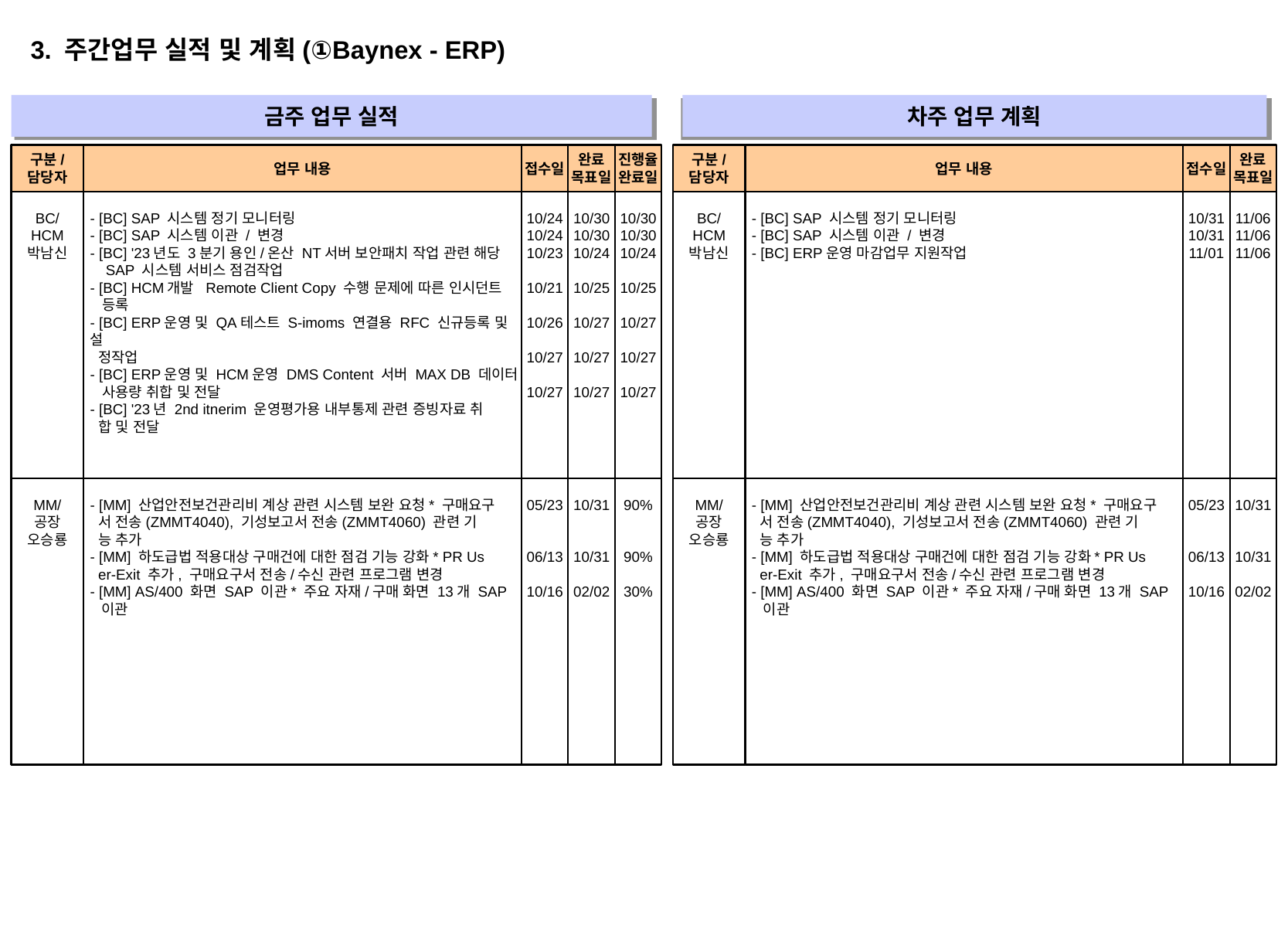

3. 주간업무 실적 및 계획(①Baynex - ERP)
금주 업무 실적
차주 업무 계획
" "
" "
구분/
담당자
업무 내용
접수일
완료
목표일
진행율
완료일
구분/
담당자
업무 내용
접수일
완료
목표일
BC/
HCM
박남신

- [BC] SAP 시스템 정기 모니터링
- [BC] SAP 시스템 이관 / 변경
- [BC] '23년도 3분기 용인/온산 NT서버 보안패치 작업 관련 해당
   SAP 시스템 서비스 점검작업
- [BC] HCM개발  Remote Client Copy 수행 문제에 따른 인시던트
   등록
- [BC] ERP운영 및 QA테스트 S-imoms 연결용 RFC 신규등록 및 설
  정작업
- [BC] ERP운영 및 HCM운영 DMS Content 서버 MAX DB 데이터
   사용량 취합 및 전달
- [BC] '23년 2nd itnerim 운영평가용 내부통제 관련 증빙자료 취
  합 및 전달
10/24
10/24
10/23
10/21
10/26
10/27
10/27
10/30
10/30
10/24
10/25
10/27
10/27
10/27
10/30
10/30
10/24
10/25
10/27
10/27
10/27
BC/
HCM
박남신

- [BC] SAP 시스템 정기 모니터링
- [BC] SAP 시스템 이관 / 변경
- [BC] ERP운영 마감업무 지원작업
10/31
10/31
11/01
11/06
11/06
11/06
MM/
공장
오승룡

- [MM] 산업안전보건관리비 계상 관련 시스템 보완 요청* 구매요구
  서 전송(ZMMT4040), 기성보고서 전송(ZMMT4060) 관련 기
  능 추가
- [MM] 하도급법 적용대상 구매건에 대한 점검 기능 강화* PR Us
  er-Exit 추가, 구매요구서 전송/수신 관련 프로그램 변경
- [MM] AS/400 화면 SAP 이관* 주요 자재/구매 화면 13개 SAP
  이관
05/23
06/13
10/16
10/31
10/31
02/02
90%
90%
30%
MM/
공장
오승룡

- [MM] 산업안전보건관리비 계상 관련 시스템 보완 요청* 구매요구
  서 전송(ZMMT4040), 기성보고서 전송(ZMMT4060) 관련 기
  능 추가
- [MM] 하도급법 적용대상 구매건에 대한 점검 기능 강화* PR Us
  er-Exit 추가, 구매요구서 전송/수신 관련 프로그램 변경
- [MM] AS/400 화면 SAP 이관* 주요 자재/구매 화면 13개 SAP
  이관
05/23
06/13
10/16
10/31
10/31
02/02